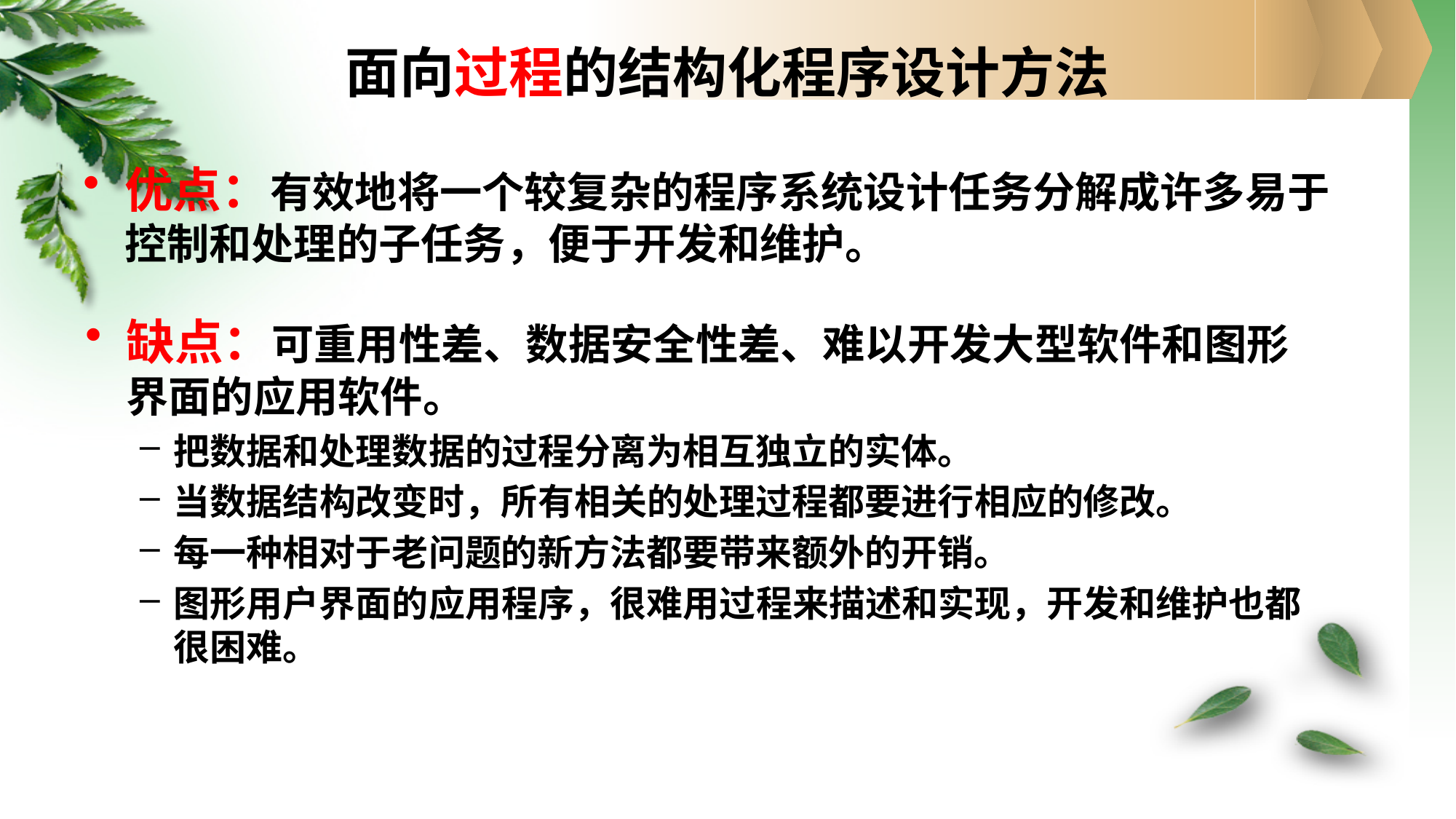

# 面向过程的结构化程序设计方法
优点：有效地将一个较复杂的程序系统设计任务分解成许多易于控制和处理的子任务，便于开发和维护。

缺点：可重用性差、数据安全性差、难以开发大型软件和图形界面的应用软件。
把数据和处理数据的过程分离为相互独立的实体。
当数据结构改变时，所有相关的处理过程都要进行相应的修改。
每一种相对于老问题的新方法都要带来额外的开销。
图形用户界面的应用程序，很难用过程来描述和实现，开发和维护也都很困难。